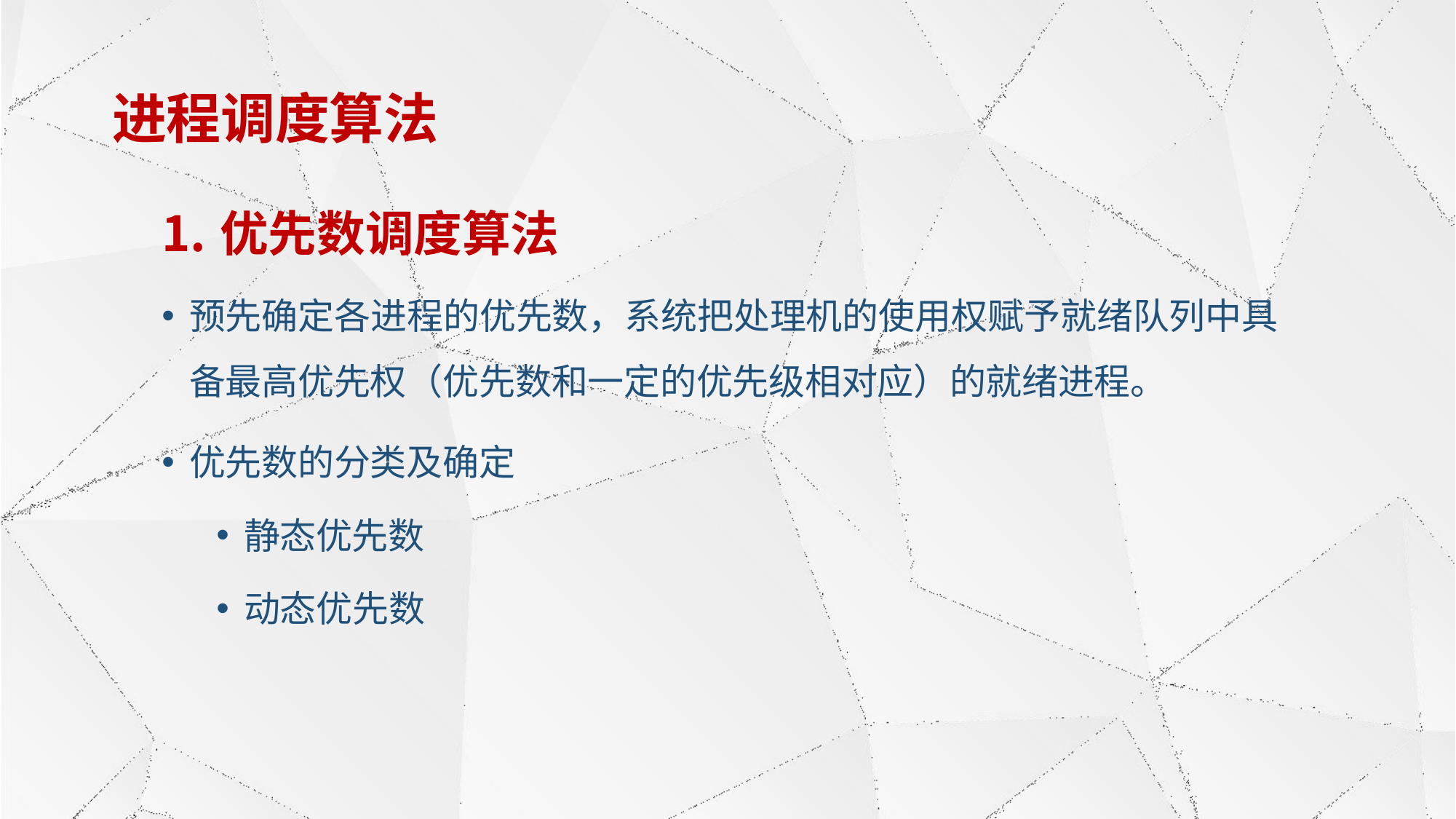

# 进程调度算法
优先数调度算法
预先确定各进程的优先数，系统把处理机的使用权赋予就绪队列中具备最高优先权（优先数和一定的优先级相对应）的就绪进程。
优先数的分类及确定
静态优先数
动态优先数